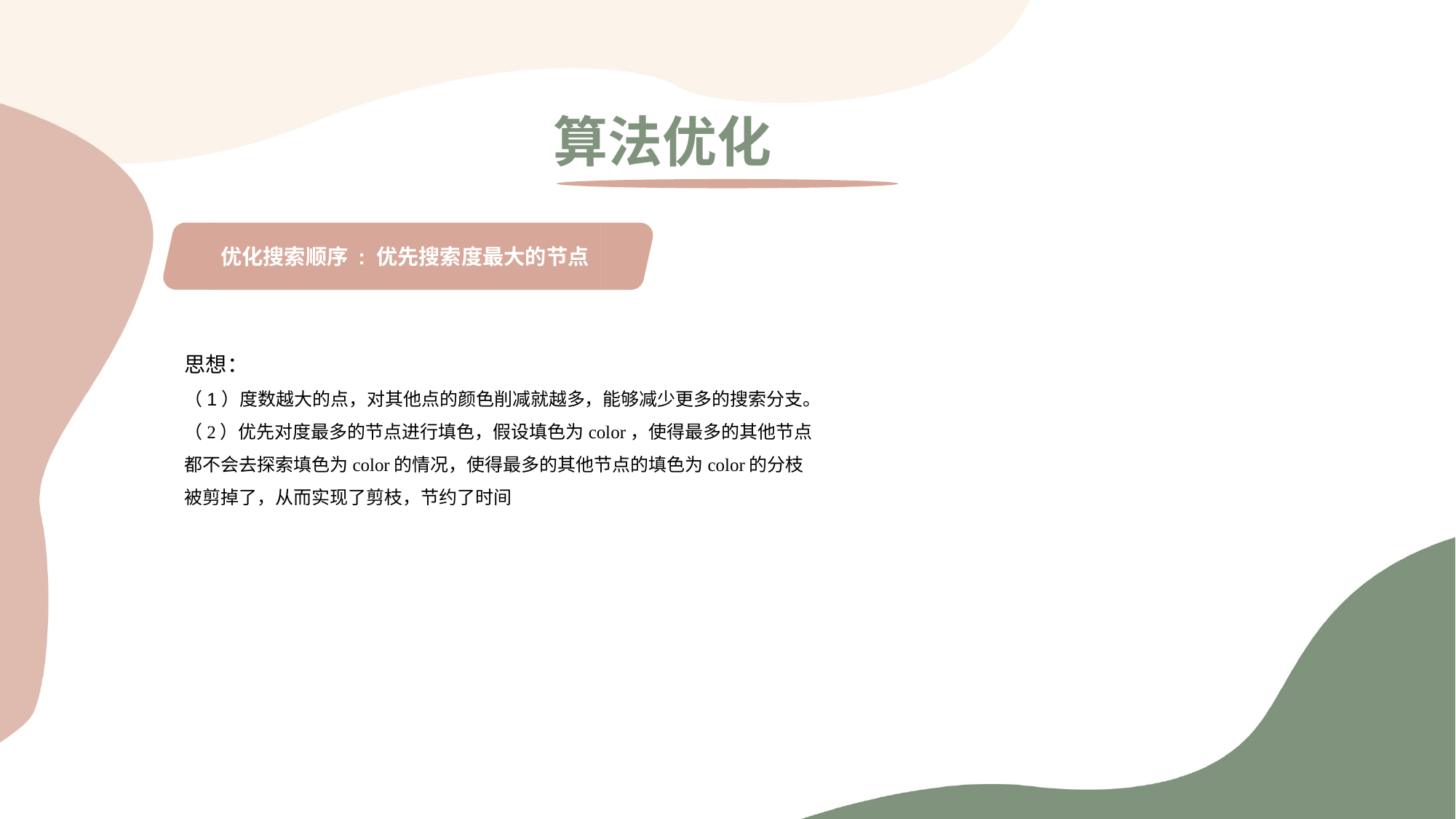

算法优化

优化搜索顺序 : 优先搜索度最大的节点

思想：
（1）度数越大的点，对其他点的颜色削减就越多，能够减少更多的搜索分支。
（2）优先对度最多的节点进行填色，假设填色为color，使得最多的其他节点
都不会去探索填色为color的情况，使得最多的其他节点的填色为color的分枝
被剪掉了，从而实现了剪枝，节约了时间